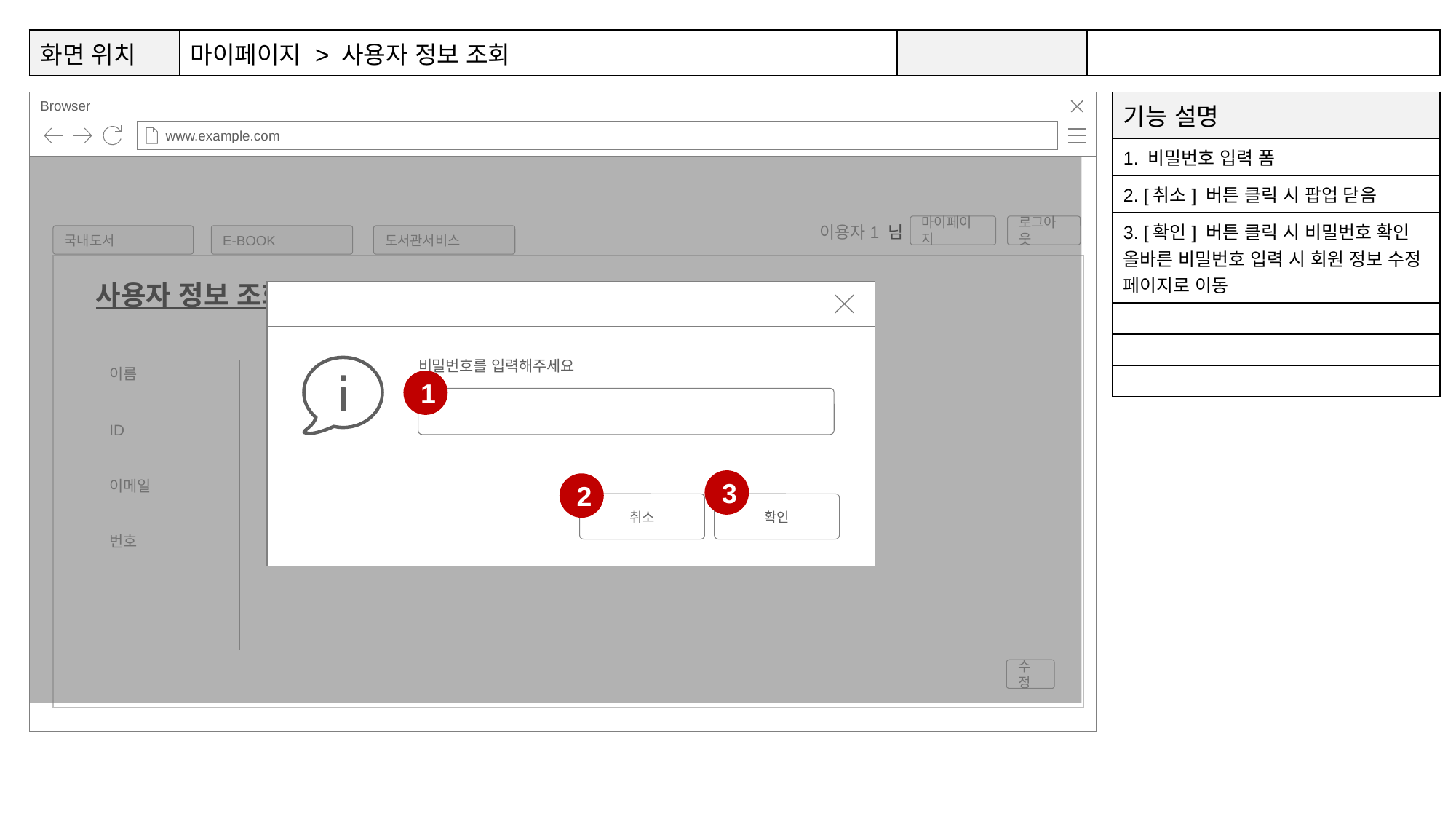

| 화면 위치 | 마이페이지 > 사용자 정보 조회 |  |  |
| --- | --- | --- | --- |
4
5
8
9
6
7
| 기능 설명 |
| --- |
| 1. 비밀번호 입력 폼 |
| 2. [취소] 버튼 클릭 시 팝업 닫음 |
| 3. [확인] 버튼 클릭 시 비밀번호 확인 올바른 비밀번호 입력 시 회원 정보 수정 페이지로 이동 |
|  |
|  |
|  |

이용자1 님
마이페이지
로그아웃
국내도서
E-BOOK
도서관서비스

사용자 정보 조회

비밀번호를 입력해주세요

취소
확인

이름
이용자1
1

ID
user01
3
이메일
user01@mail.com
2
번호
010-xxxx-xxxx
수정